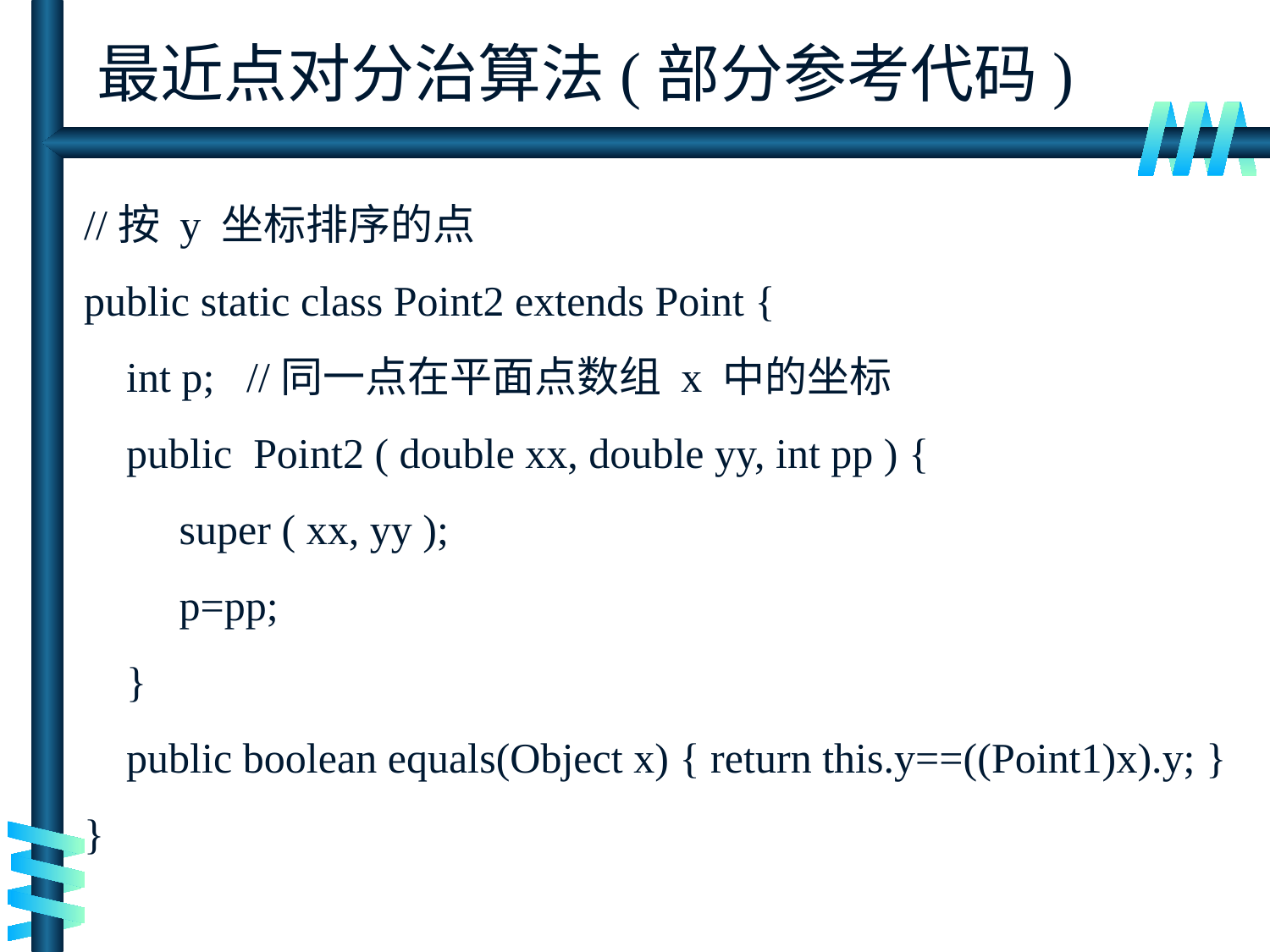

# 最近点对分治算法(部分参考代码)
//按 y 坐标排序的点
public static class Point2 extends Point {
    int p;   //同一点在平面点数组 x 中的坐标
    public  Point2 ( double xx, double yy, int pp ) {
         super ( xx, yy );
         p=pp;
    }
    public boolean equals(Object x) { return this.y==((Point1)x).y; }
}